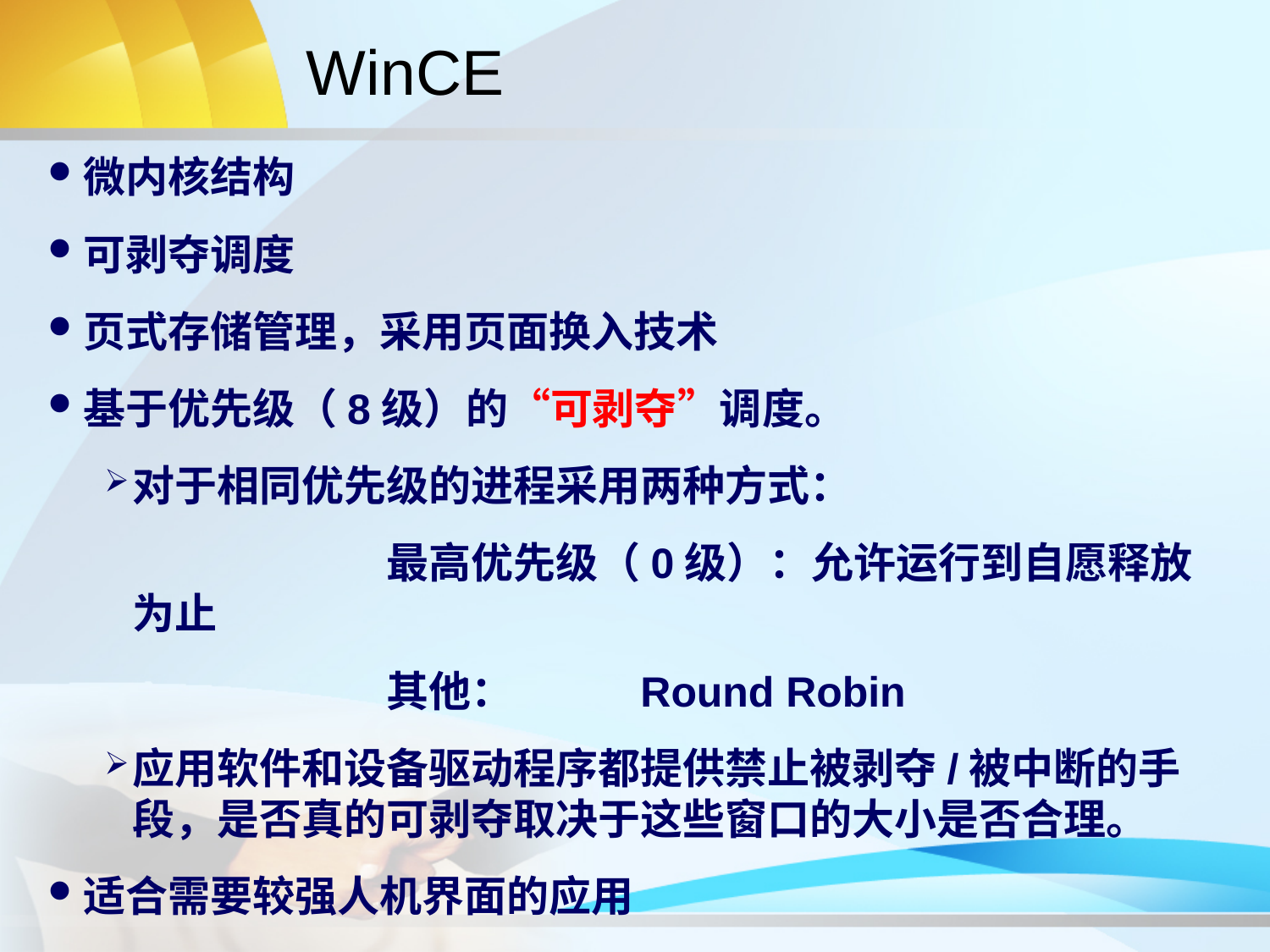

# WinCE
微内核结构
可剥夺调度
页式存储管理，采用页面换入技术
基于优先级（8级）的“可剥夺”调度。
对于相同优先级的进程采用两种方式：
			最高优先级（0级）：允许运行到自愿释放为止
			其他：	Round Robin
应用软件和设备驱动程序都提供禁止被剥夺/被中断的手段，是否真的可剥夺取决于这些窗口的大小是否合理。
适合需要较强人机界面的应用